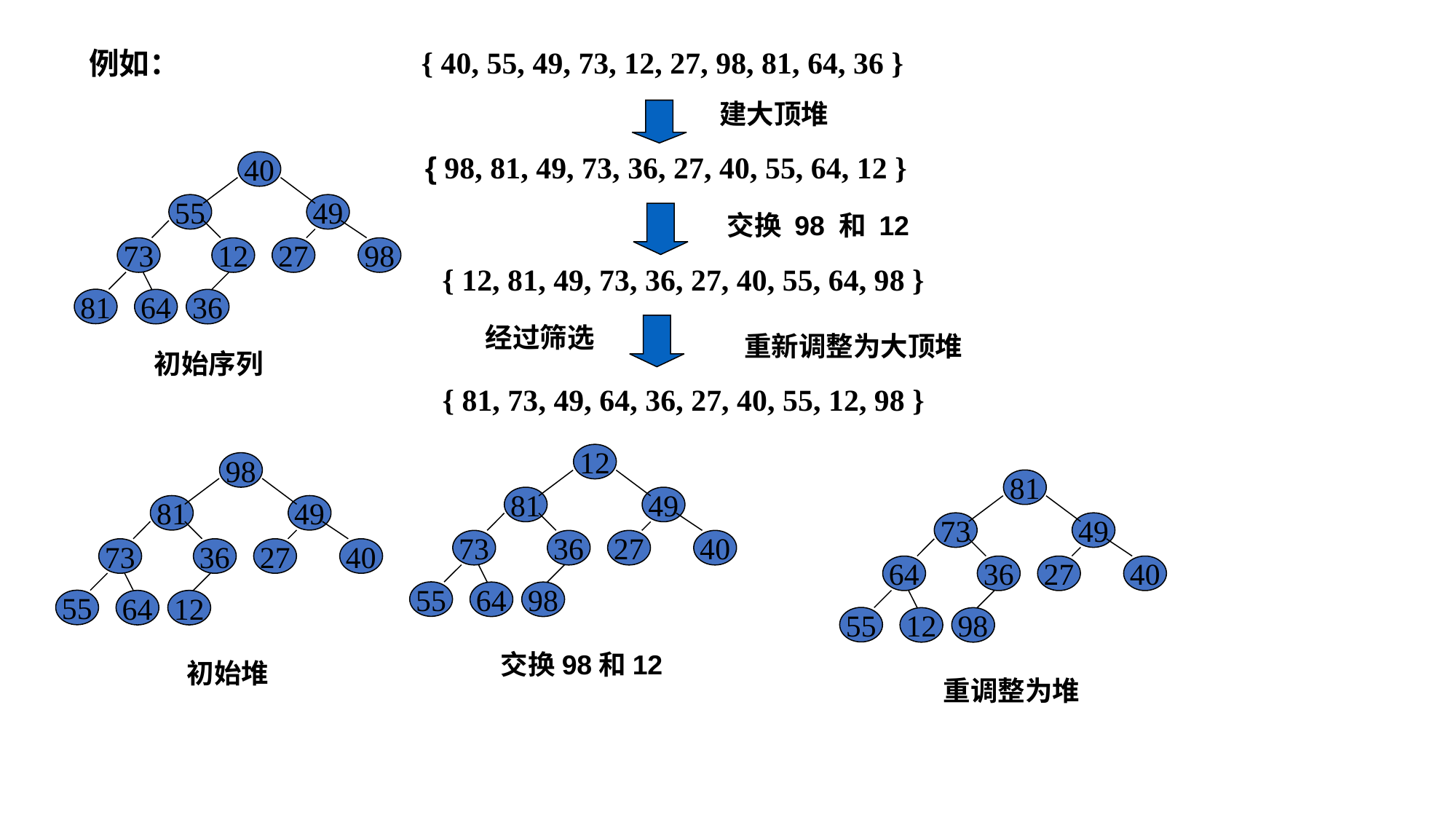

例如：
{ 40, 55, 49, 73, 12, 27, 98, 81, 64, 36 }
建大顶堆

{ 98, 81, 49, 73, 36, 27, 40, 55, 64, 12 }
40

55
49

73
12
27
98

81
64
36
初始序列

交换 98 和 12
{ 12, 81, 49, 73, 36, 27, 40, 55, 64, 98 }
经过筛选

重新调整为大顶堆
{ 81, 73, 49, 64, 36, 27, 40, 55, 12, 98 }
12

81
49

73
36
27
40

55
64
98
交换98和12
98

81
49

73
36
27
40

55
64
12
初始堆
81

73
49

64
36
27
40

55
12
98
重调整为堆